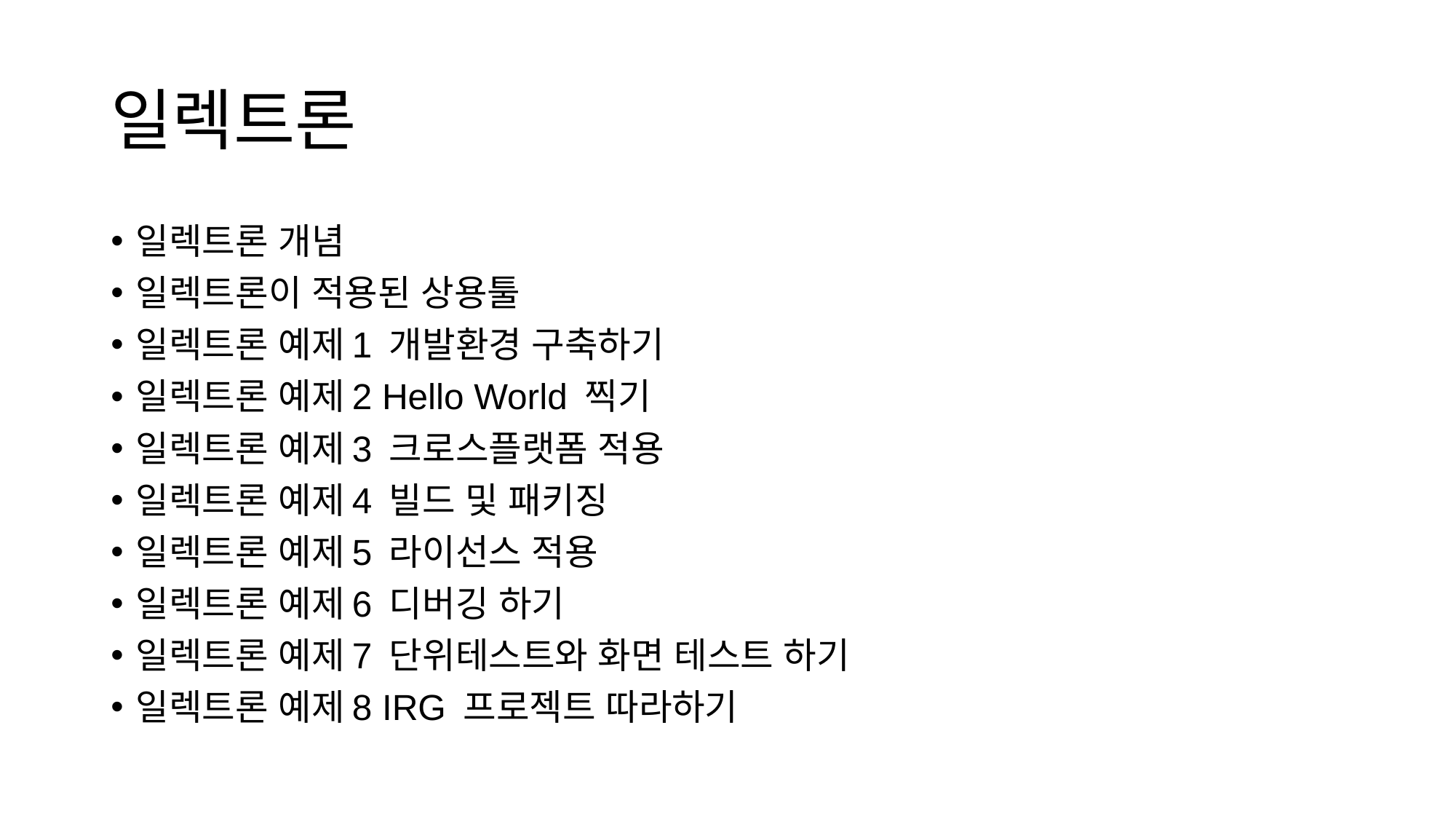

# 일렉트론
일렉트론 개념
일렉트론이 적용된 상용툴
일렉트론 예제1 개발환경 구축하기
일렉트론 예제2 Hello World 찍기
일렉트론 예제3 크로스플랫폼 적용
일렉트론 예제4 빌드 및 패키징
일렉트론 예제5 라이선스 적용
일렉트론 예제6 디버깅 하기
일렉트론 예제7 단위테스트와 화면 테스트 하기
일렉트론 예제8 IRG 프로젝트 따라하기